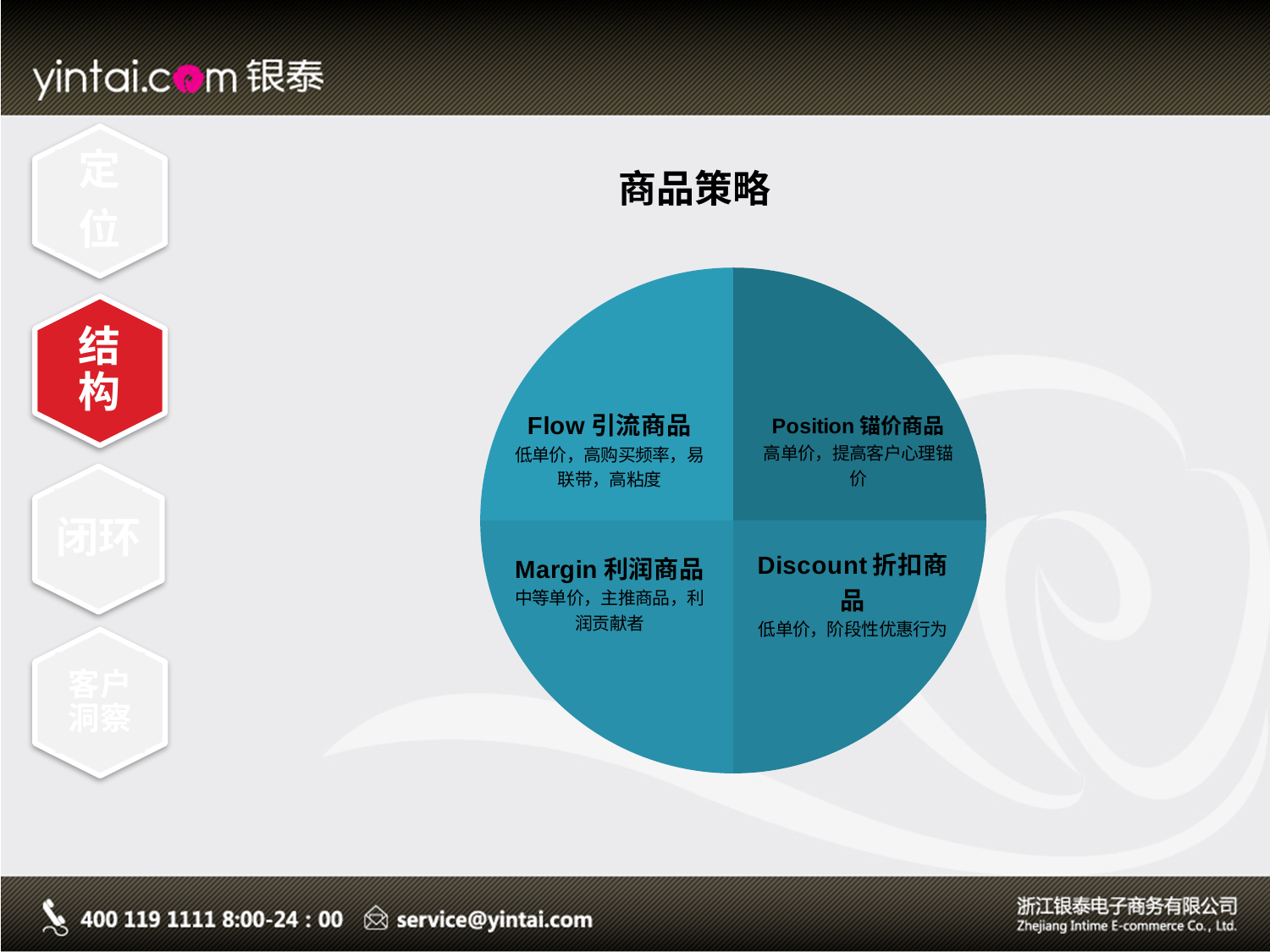

定
位

### Chart: 商品策略

| Category | 商品分类 |
|---|---|
| Position | 5.0 |
| Discount | 5.0 |
| Margin | 5.0 |
| Flow | 5.0 |
结构

闭环

客户洞察